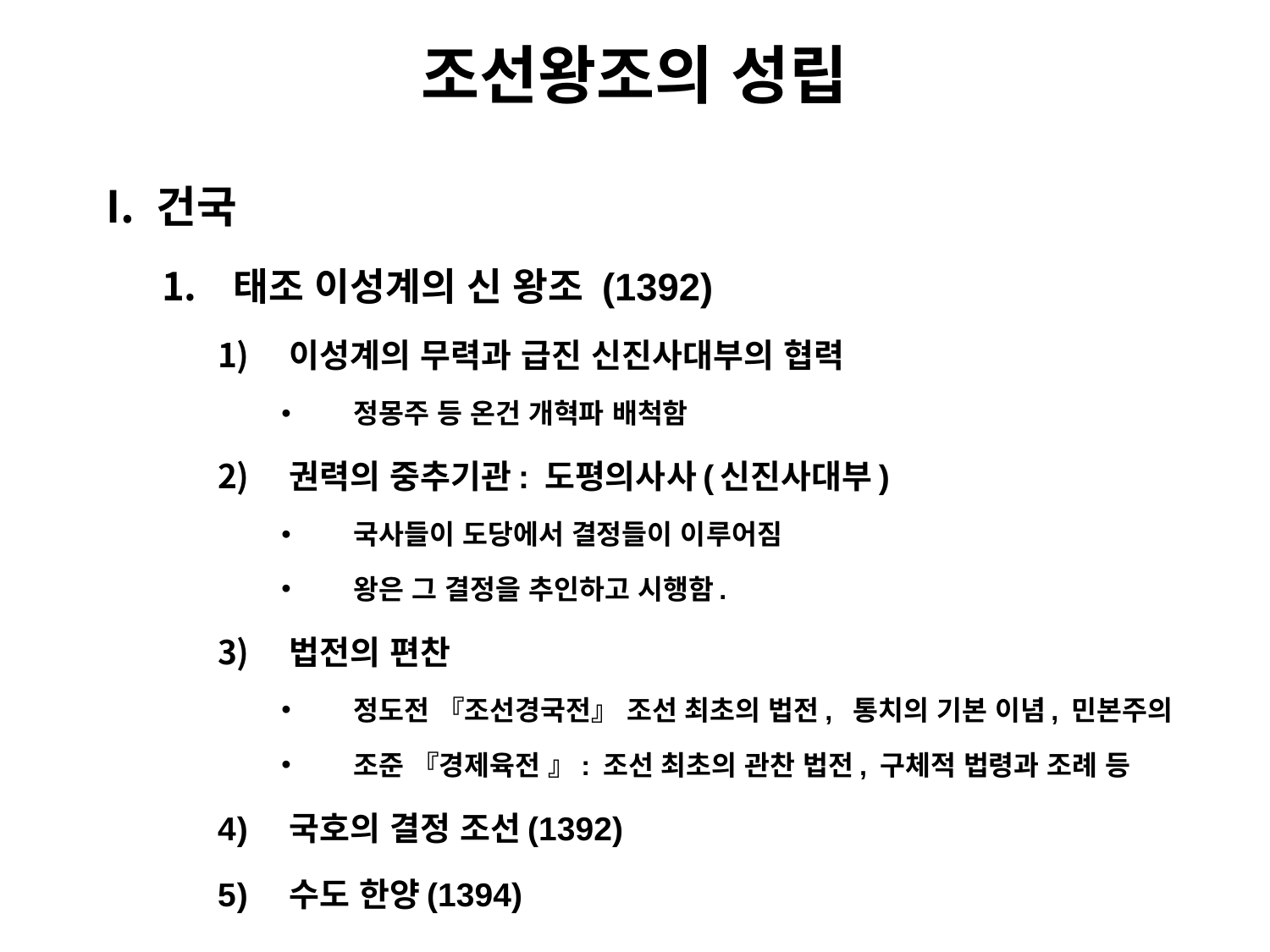

# 조선왕조의 성립
건국
태조 이성계의 신 왕조 (1392)
이성계의 무력과 급진 신진사대부의 협력
정몽주 등 온건 개혁파 배척함
권력의 중추기관: 도평의사사(신진사대부)
국사들이 도당에서 결정들이 이루어짐
왕은 그 결정을 추인하고 시행함.
법전의 편찬
정도전 『조선경국전』 조선 최초의 법전,  통치의 기본 이념, 민본주의
조준 『경제육전 』: 조선 최초의 관찬 법전, 구체적 법령과 조례 등
국호의 결정 조선(1392)
수도 한양(1394)